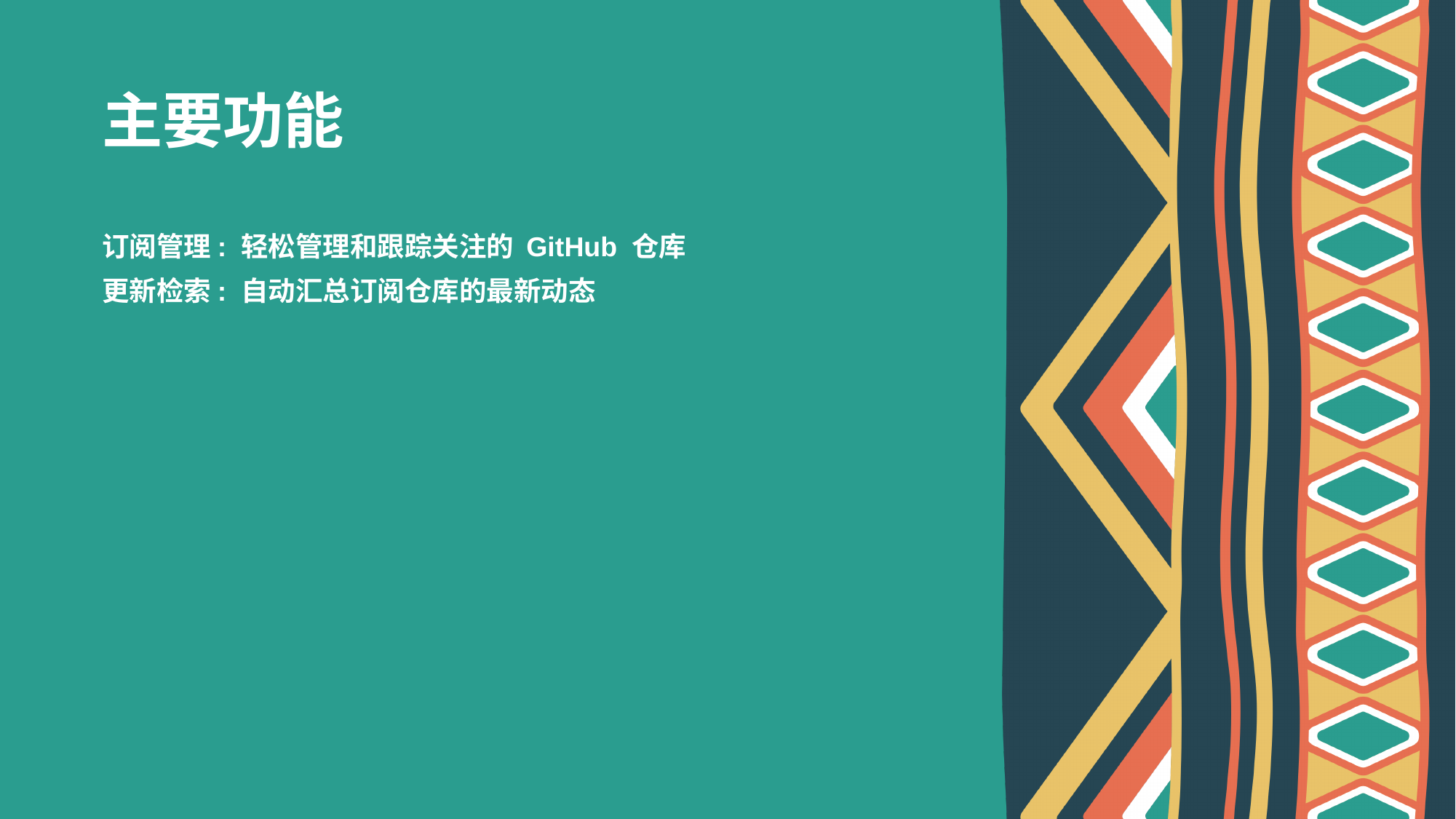

# 主要功能
订阅管理: 轻松管理和跟踪关注的 GitHub 仓库
更新检索: 自动汇总订阅仓库的最新动态